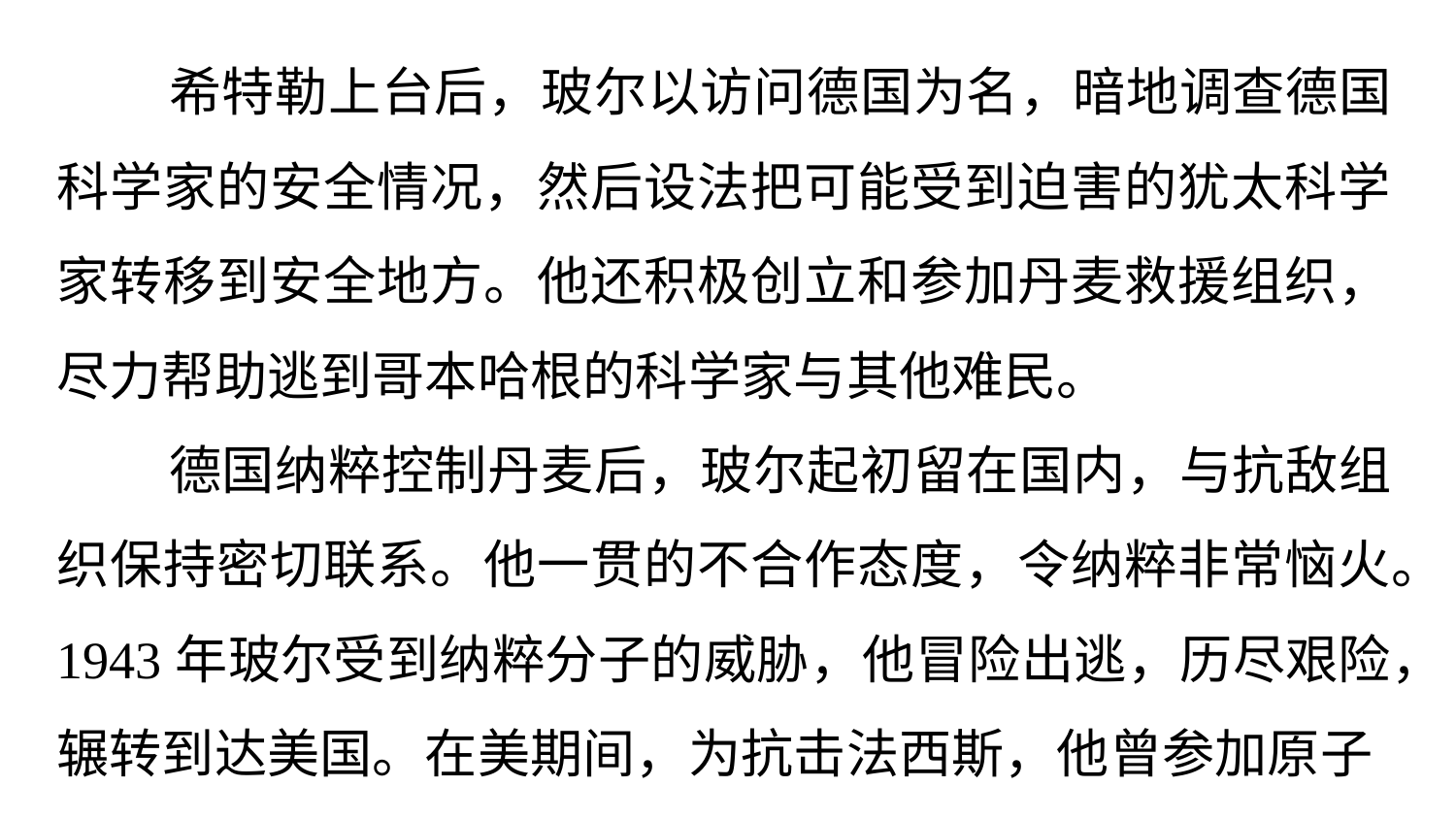

希特勒上台后，玻尔以访问德国为名，暗地调查德国科学家的安全情况，然后设法把可能受到迫害的犹太科学家转移到安全地方。他还积极创立和参加丹麦救援组织，尽力帮助逃到哥本哈根的科学家与其他难民。
        德国纳粹控制丹麦后，玻尔起初留在国内，与抗敌组织保持密切联系。他一贯的不合作态度，令纳粹非常恼火。1943年玻尔受到纳粹分子的威胁，他冒险出逃，历尽艰险，辗转到达美国。在美期间，为抗击法西斯，他曾参加原子